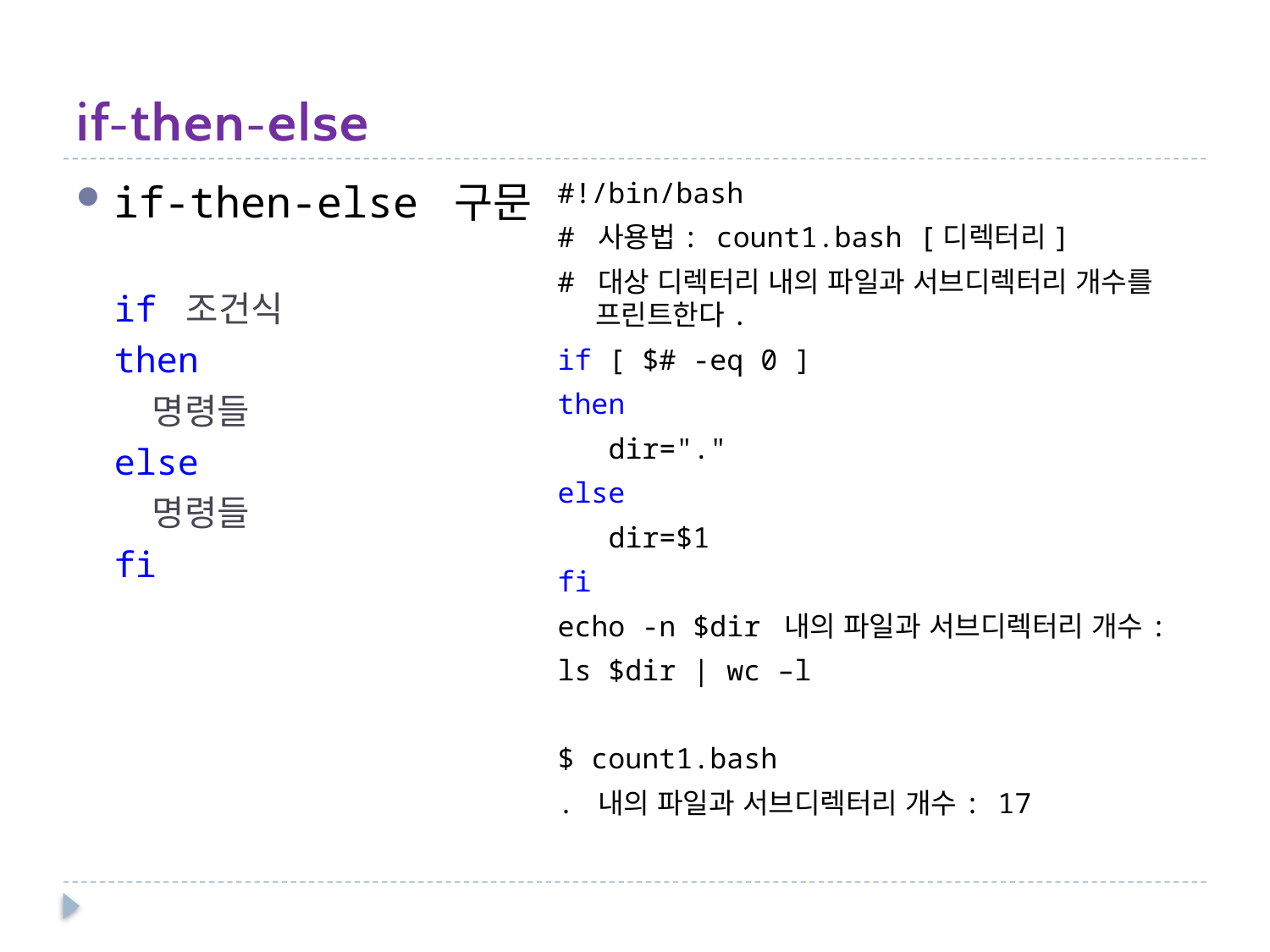

# if-then-else
#!/bin/bash
# 사용법: count1.bash [디렉터리]
# 대상 디렉터리 내의 파일과 서브디렉터리 개수를 프린트한다.
if [ $# -eq 0 ]
then
   dir="."
else
   dir=$1
fi
echo -n $dir 내의 파일과 서브디렉터리 개수:
ls $dir | wc –l

$ count1.bash
. 내의 파일과 서브디렉터리 개수: 17
if-then-else 구문

if 조건식
then
	명령들
else
	명령들
fi